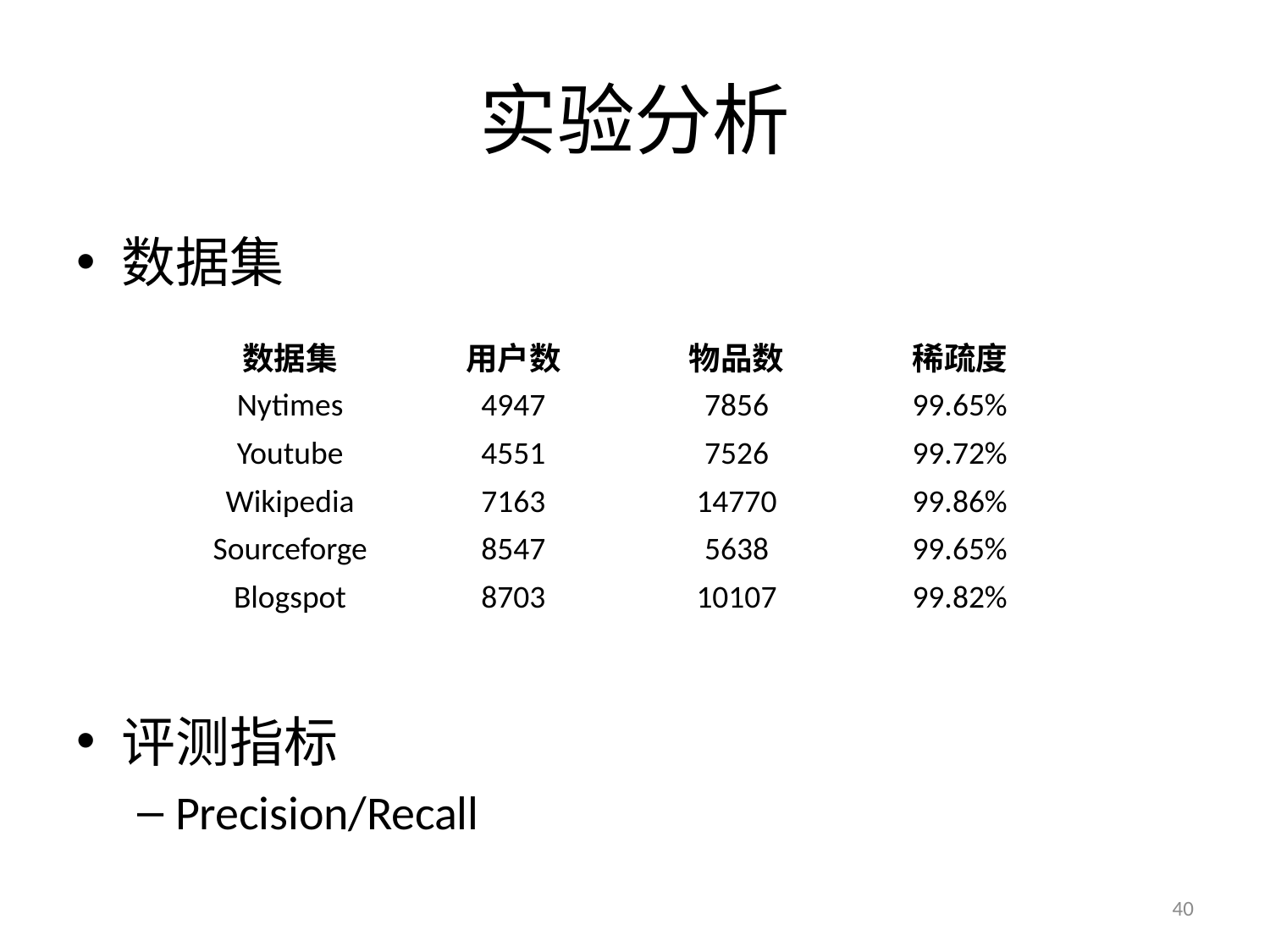

# 实验分析
数据集

评测指标
Precision/Recall
| 数据集 | 用户数 | 物品数 | 稀疏度 |
| --- | --- | --- | --- |
| Nytimes | 4947 | 7856 | 99.65% |
| Youtube | 4551 | 7526 | 99.72% |
| Wikipedia | 7163 | 14770 | 99.86% |
| Sourceforge | 8547 | 5638 | 99.65% |
| Blogspot | 8703 | 10107 | 99.82% |
40